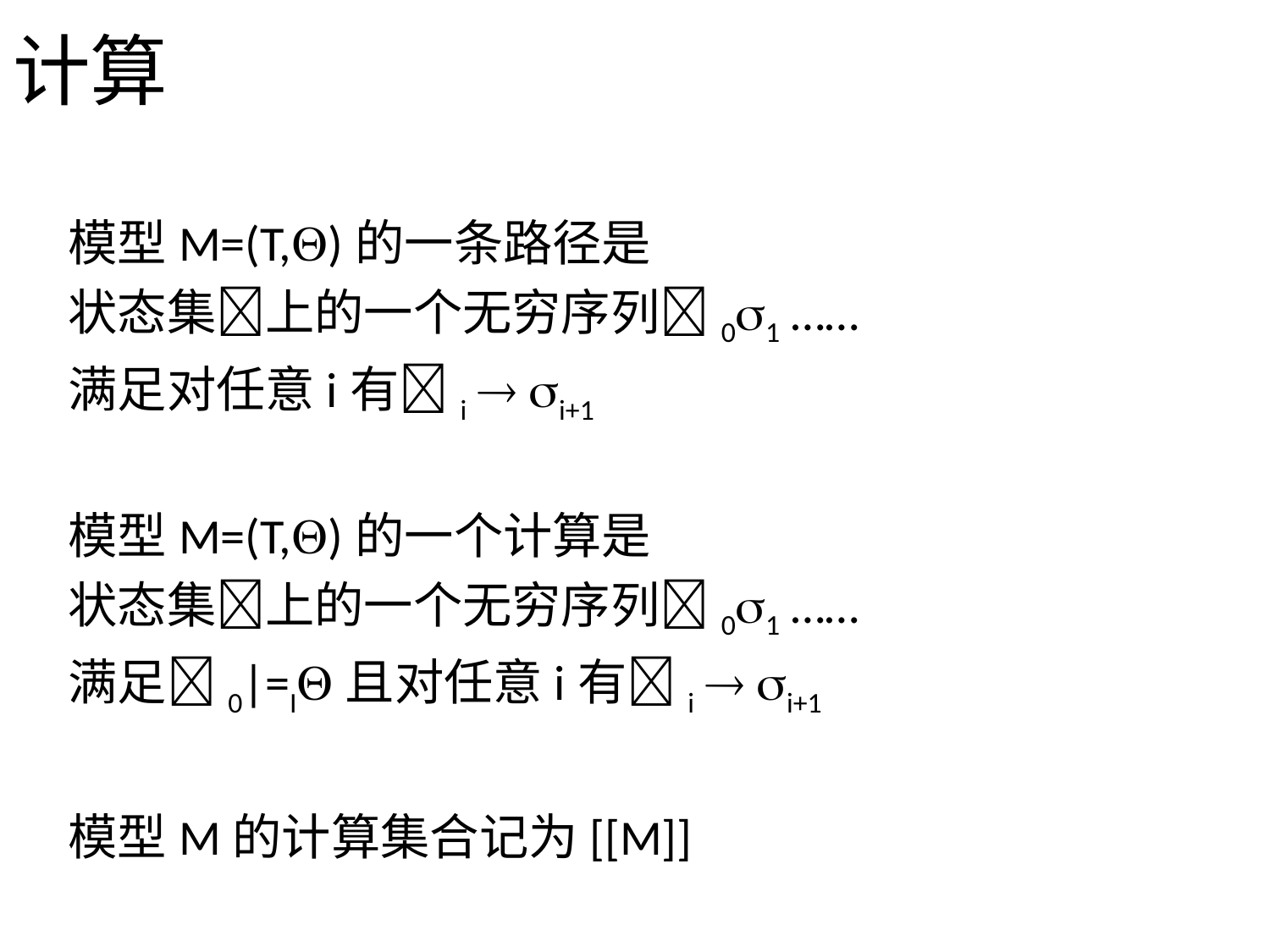

计算

模型M=(T,Θ)的一条路径是
状态集Σ上的一个无穷序列σ0σ1 ……
满足对任意i有σi → σi+1

模型M=(T,Θ)的一个计算是
状态集Σ上的一个无穷序列σ0σ1 ……
满足σ0|=IΘ且对任意i有σi → σi+1

模型M的计算集合记为[[M]]